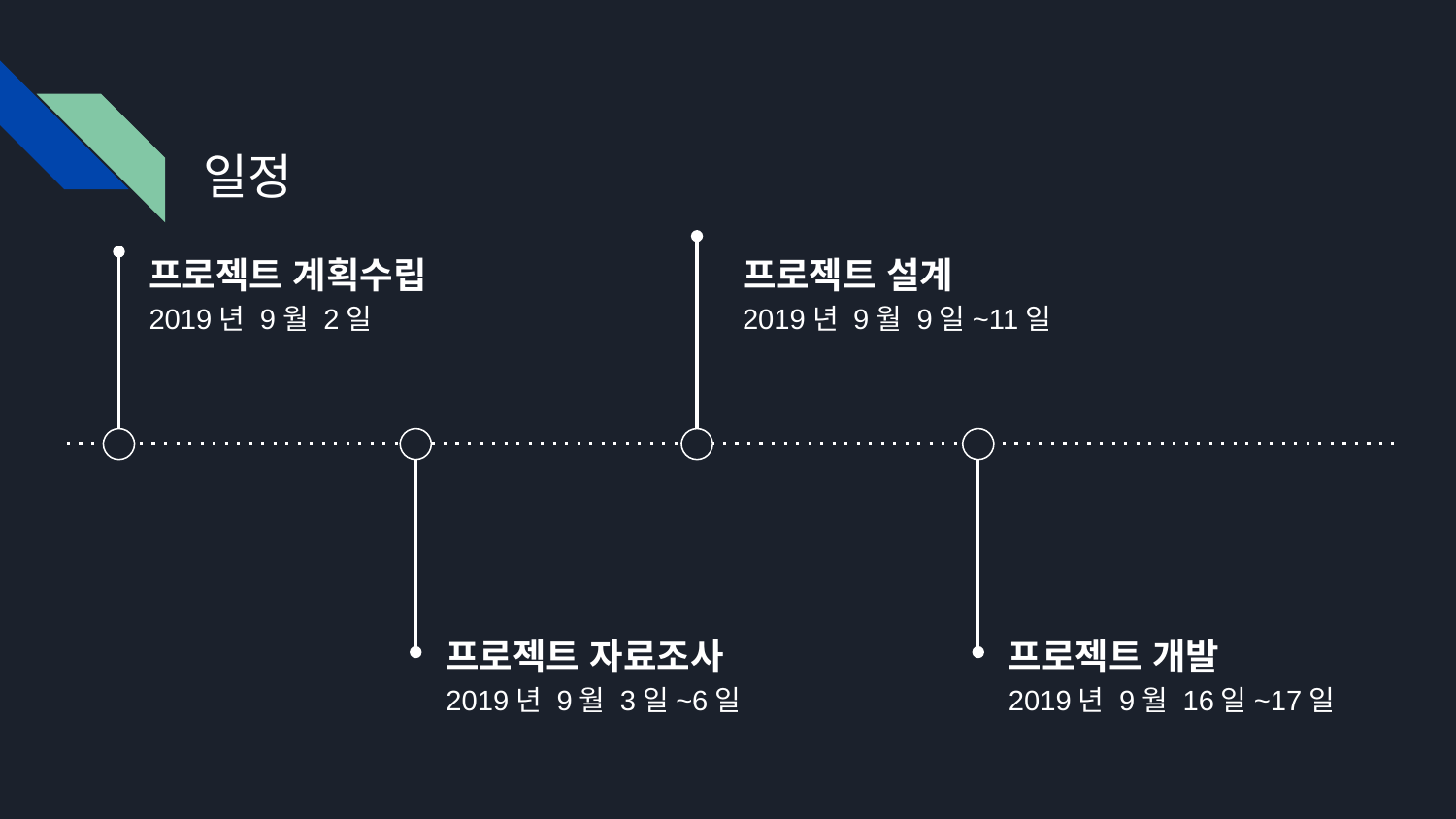

# 일정

프로젝트 계획수립
2019년 9월 2일
프로젝트 설계
2019년 9월 9일~11일

프로젝트 자료조사
2019년 9월 3일~6일
프로젝트 개발
2019년 9월 16일~17일